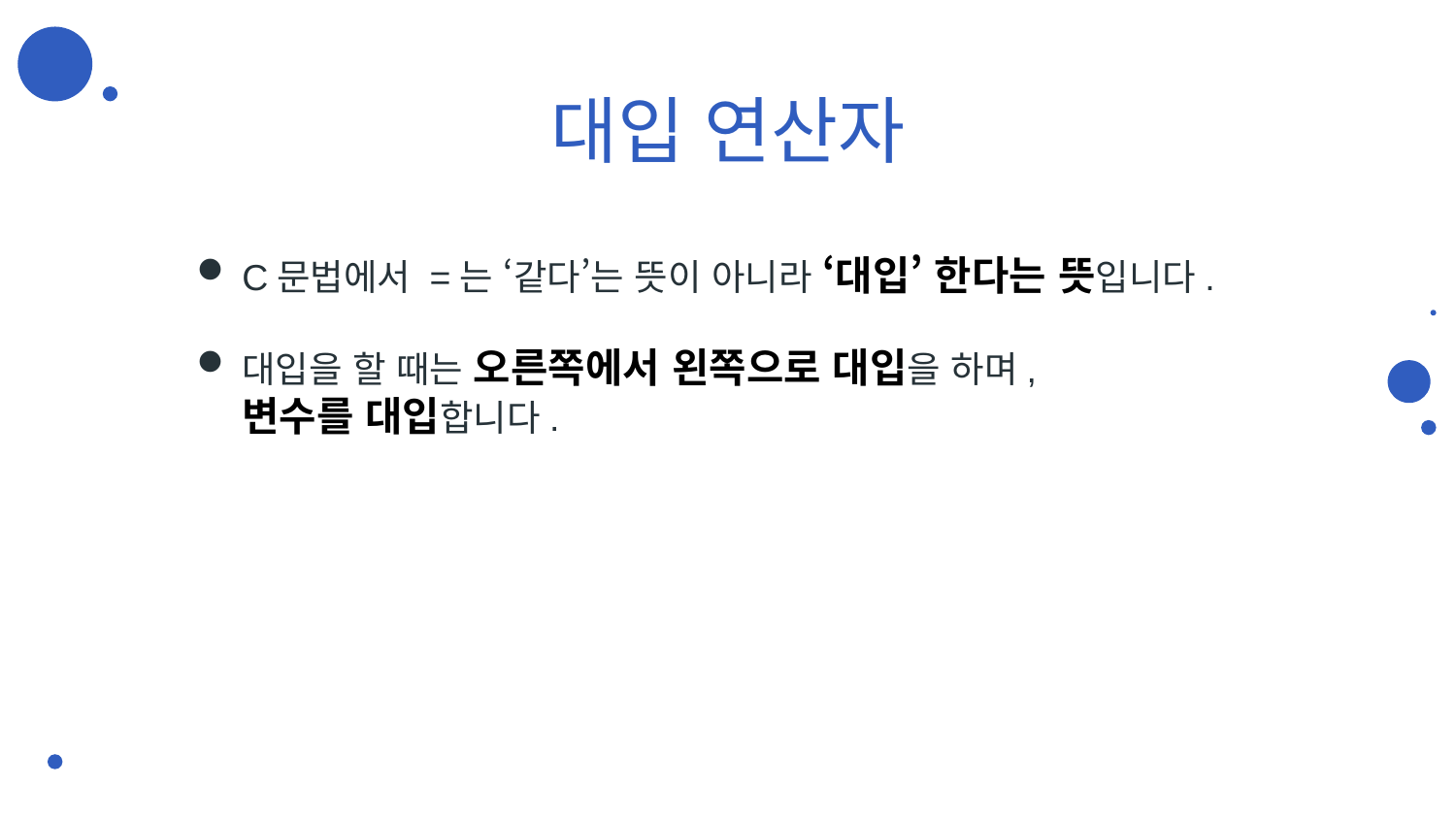

# 대입 연산자
C문법에서 =는 ‘같다’는 뜻이 아니라 ‘대입’ 한다는 뜻입니다.

대입을 할 때는 오른쪽에서 왼쪽으로 대입을 하며,
변수를 대입합니다.